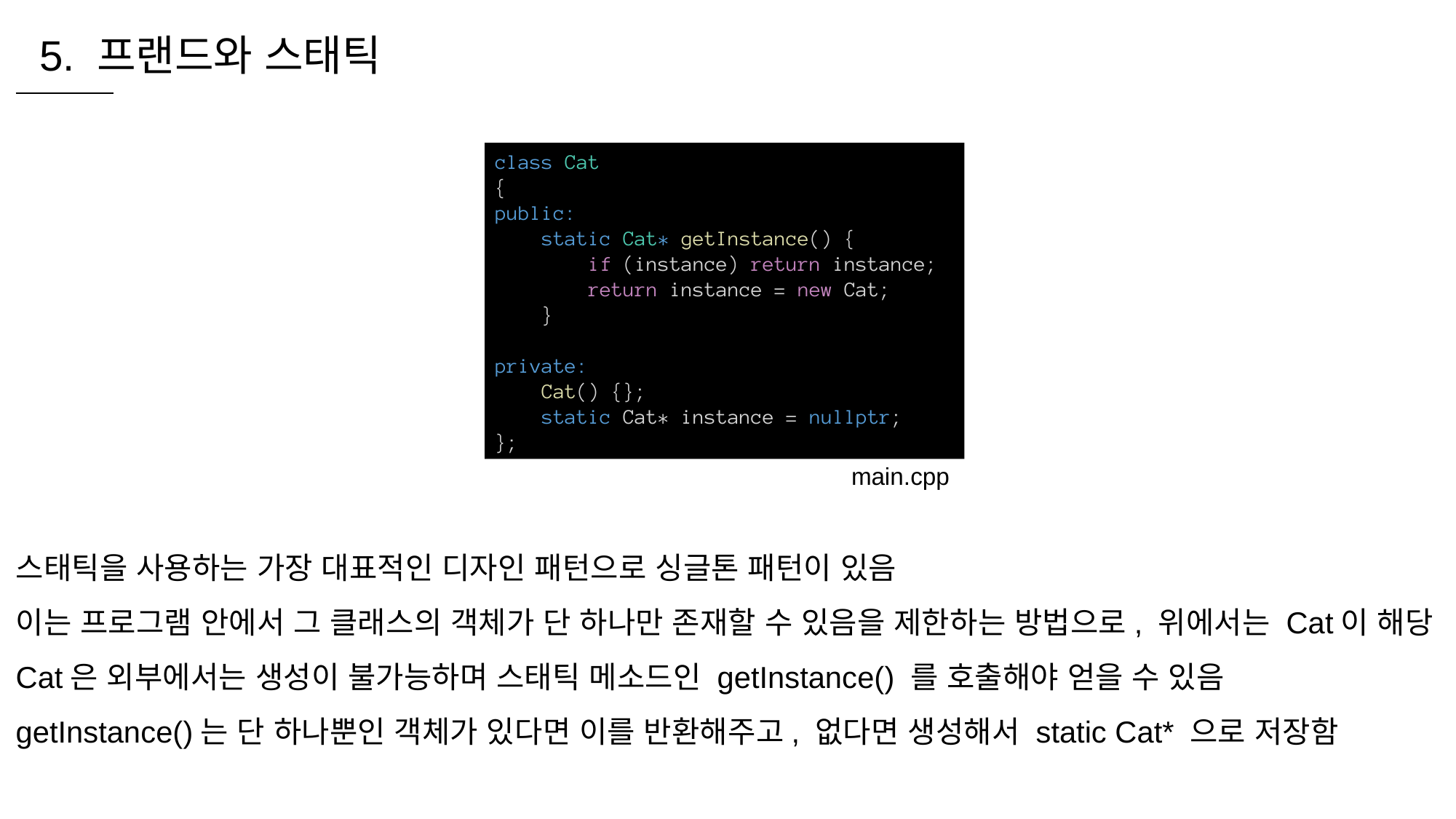

5. 프랜드와 스태틱
class Cat
{
public:
    static Cat* getInstance() {
        if (instance) return instance;
        return instance = new Cat;
    }
private:
    Cat() {};
    static Cat* instance = nullptr;
};
main.cpp
스태틱을 사용하는 가장 대표적인 디자인 패턴으로 싱글톤 패턴이 있음
이는 프로그램 안에서 그 클래스의 객체가 단 하나만 존재할 수 있음을 제한하는 방법으로, 위에서는 Cat이 해당
Cat은 외부에서는 생성이 불가능하며 스태틱 메소드인 getInstance() 를 호출해야 얻을 수 있음
getInstance()는 단 하나뿐인 객체가 있다면 이를 반환해주고, 없다면 생성해서 static Cat* 으로 저장함